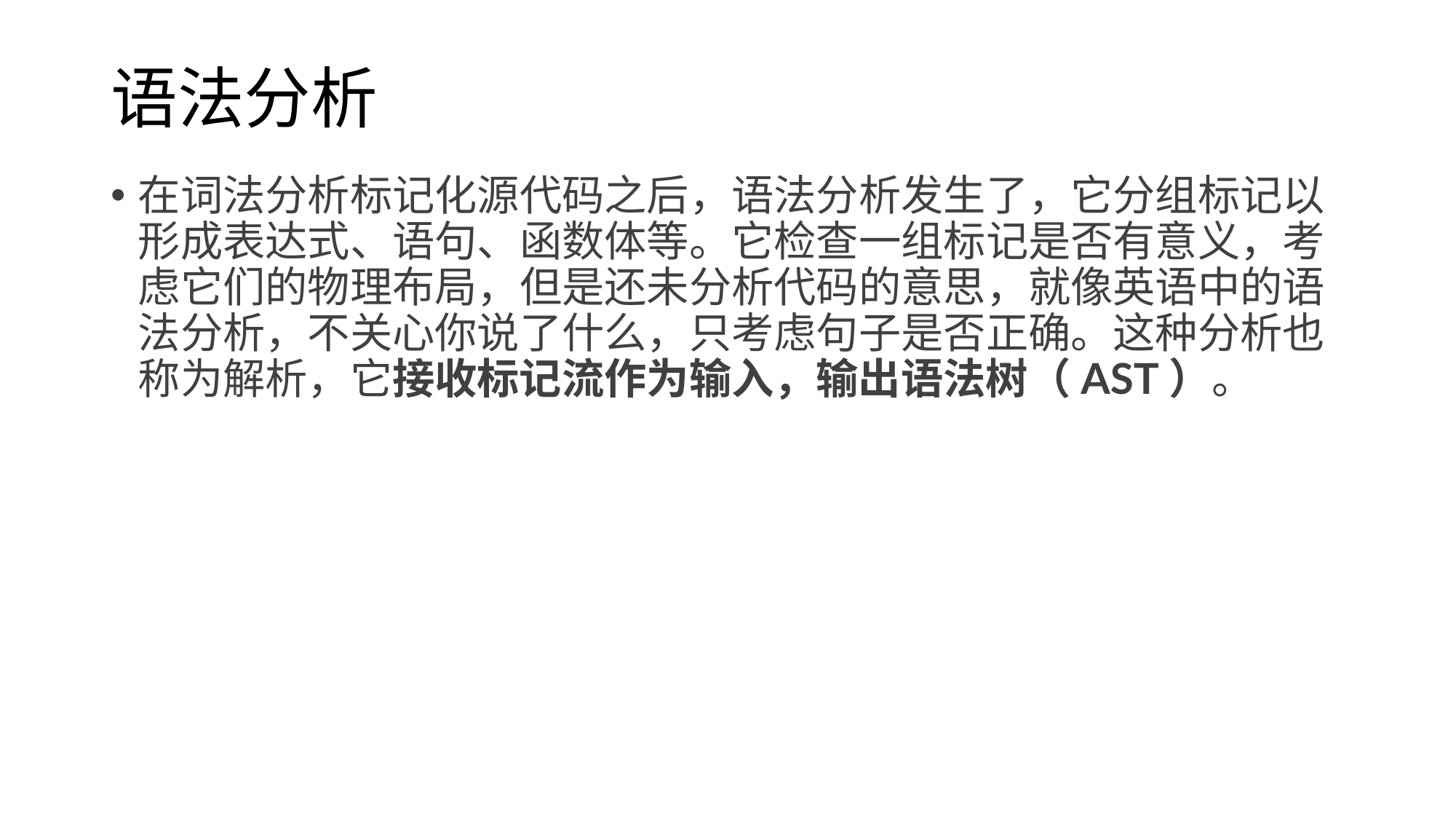

# 语法分析
在词法分析标记化源代码之后，语法分析发生了，它分组标记以形成表达式、语句、函数体等。它检查一组标记是否有意义，考虑它们的物理布局，但是还未分析代码的意思，就像英语中的语法分析，不关心你说了什么，只考虑句子是否正确。这种分析也称为解析，它接收标记流作为输入，输出语法树（AST）。